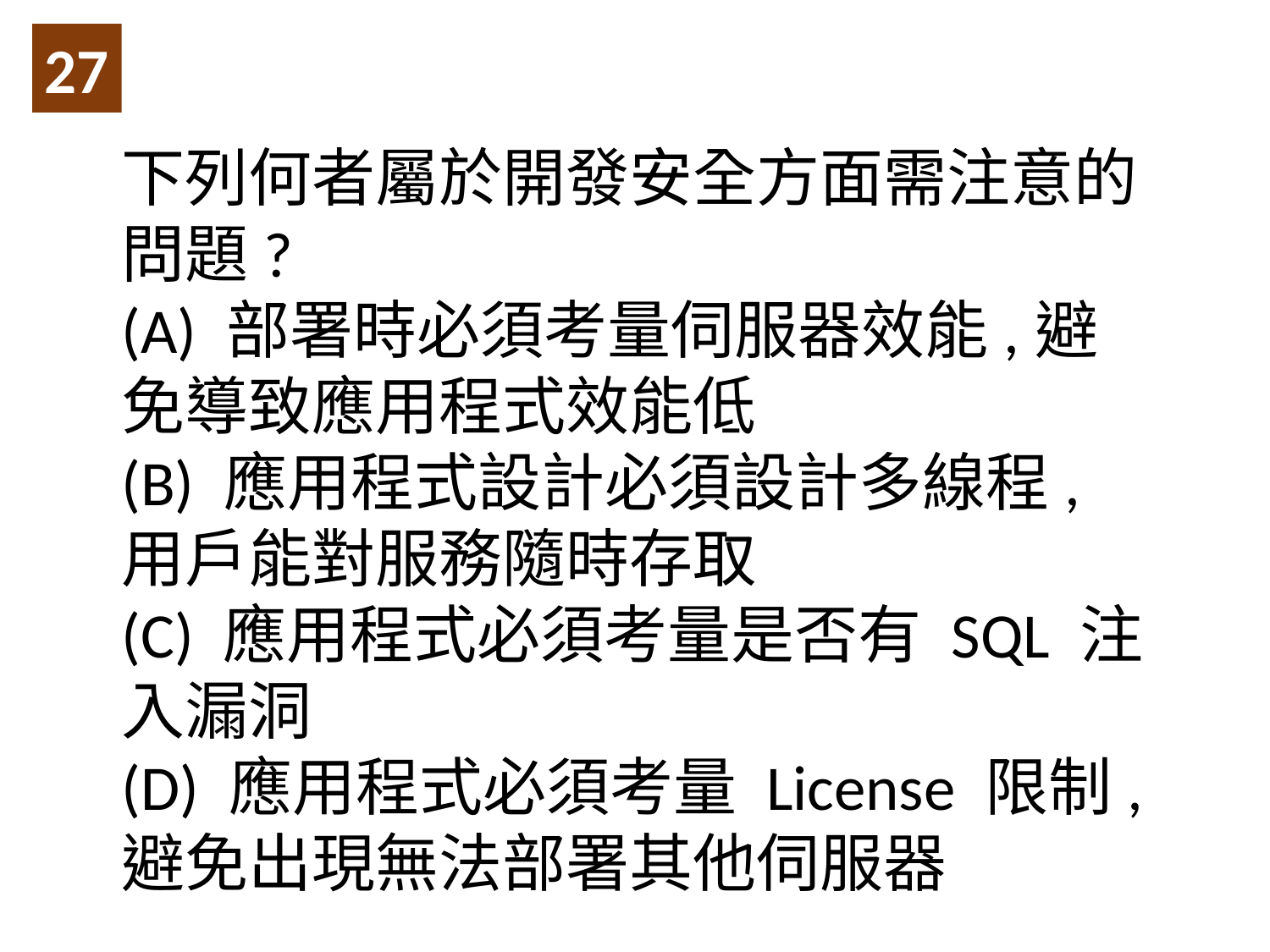

27
下列何者屬於開發安全方面需注意的問題?
(A) 部署時必須考量伺服器效能,避免導致應用程式效能低
(B) 應用程式設計必須設計多線程,用戶能對服務隨時存取
(C) 應用程式必須考量是否有 SQL 注入漏洞
(D) 應用程式必須考量 License 限制,避免出現無法部署其他伺服器